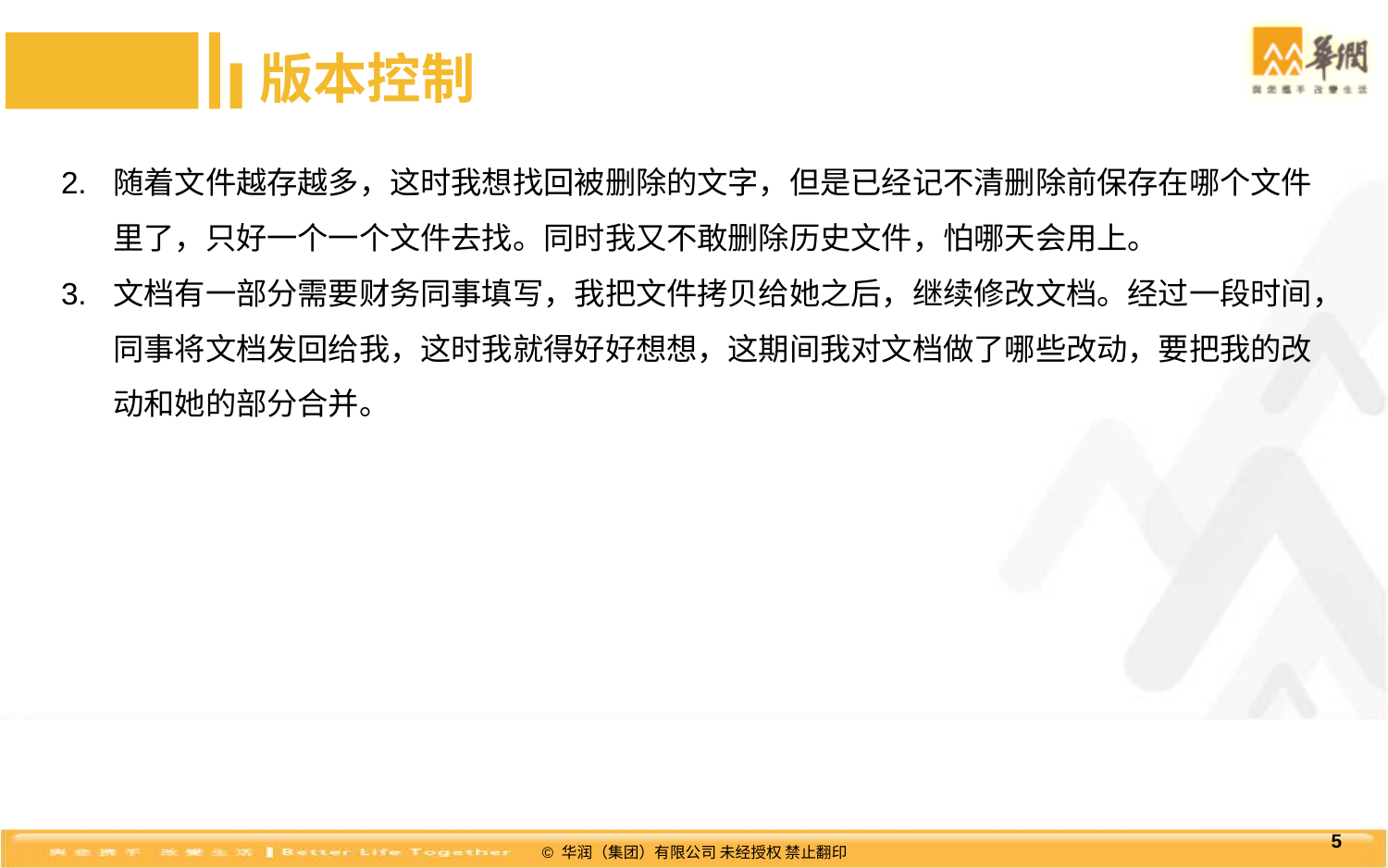

版本控制

随着文件越存越多，这时我想找回被删除的文字，但是已经记不清删除前保存在哪个文件里了，只好一个一个文件去找。同时我又不敢删除历史文件，怕哪天会用上。
文档有一部分需要财务同事填写，我把文件拷贝给她之后，继续修改文档。经过一段时间，同事将文档发回给我，这时我就得好好想想，这期间我对文档做了哪些改动，要把我的改动和她的部分合并。

5